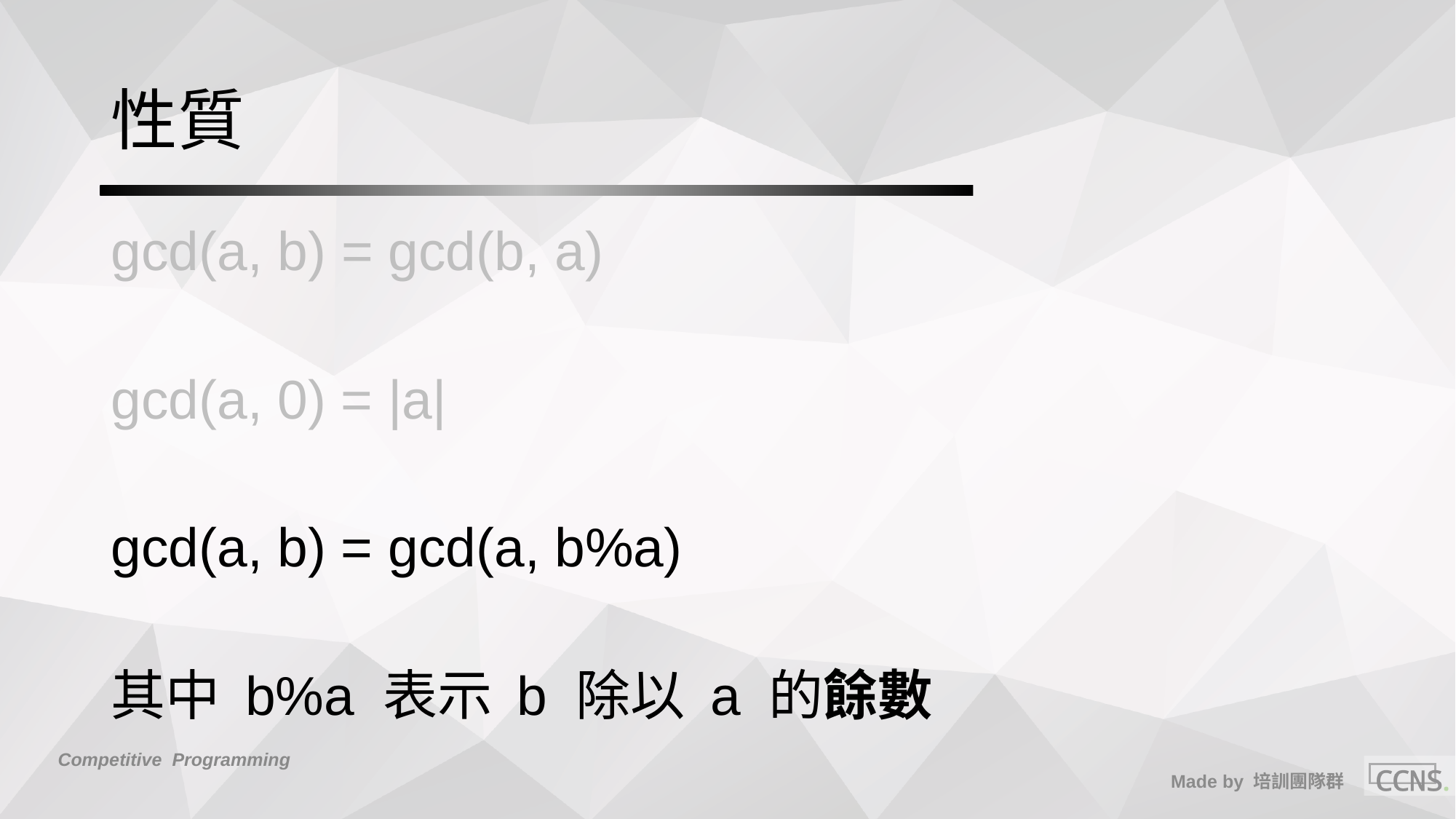

# 性質
gcd(a, b) = gcd(b, a)

gcd(a, 0) = |a|

gcd(a, b) = gcd(a, b%a)

其中 b%a 表示 b 除以 a 的餘數